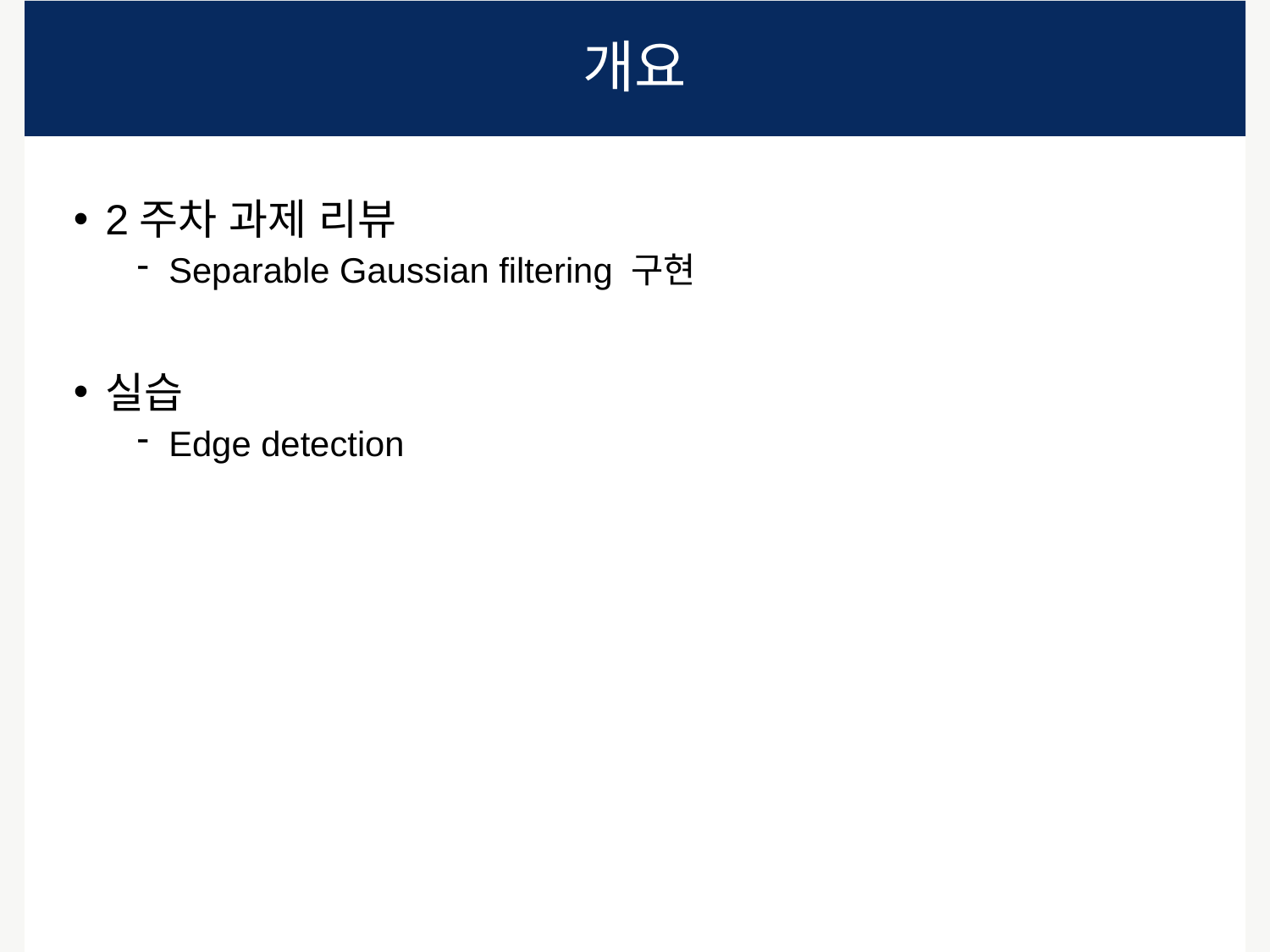

# 개요
2주차 과제 리뷰
Separable Gaussian filtering 구현

실습
Edge detection